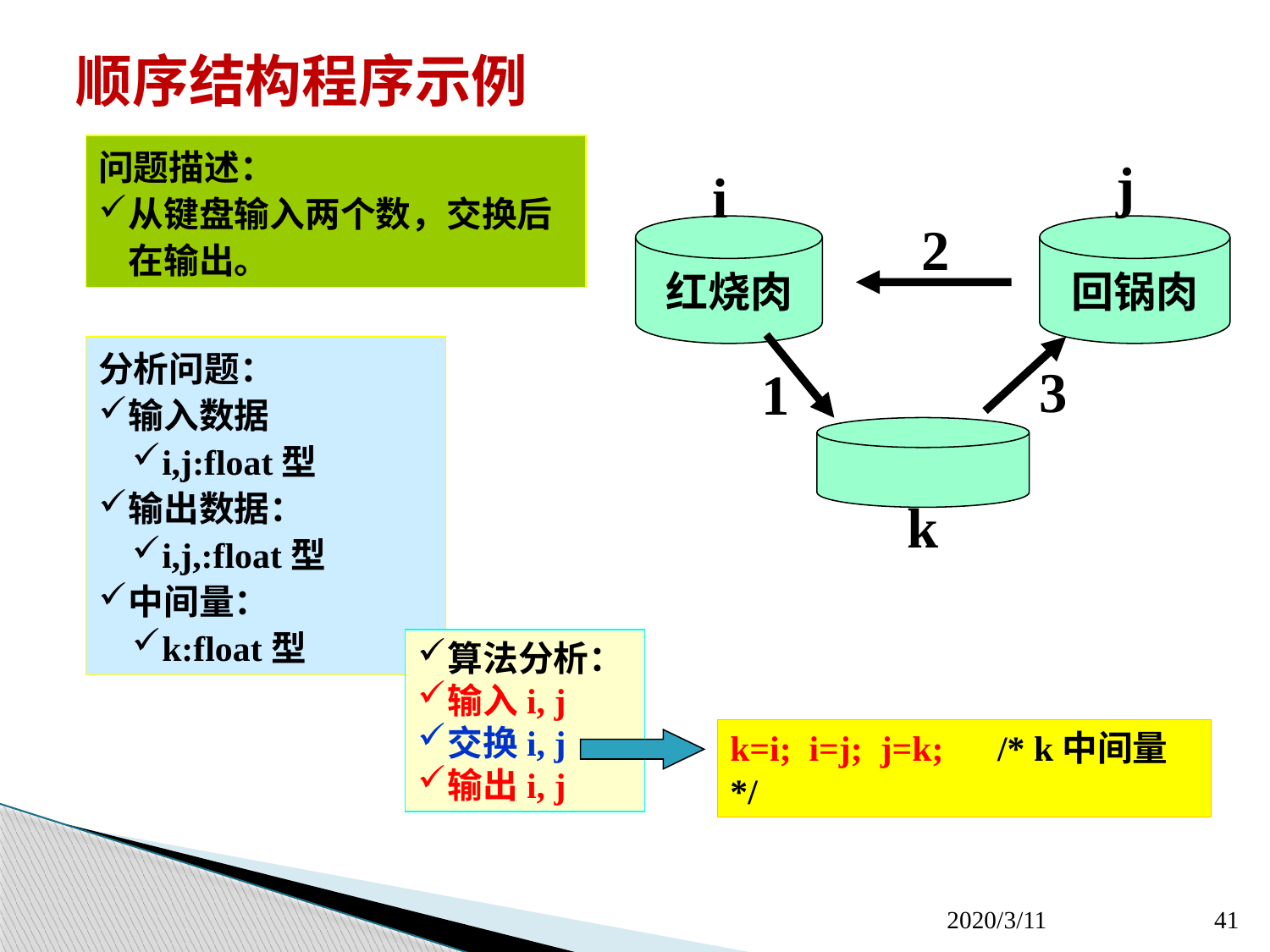

# 顺序结构程序示例
问题描述：
从键盘输入两个数，交换后在输出。
j
回锅肉
i
红烧肉
2

1
分析问题：
输入数据
i,j:float型
输出数据：
i,j,:float型
中间量：
k:float型

3

k
算法分析：
输入i, j
交换i, j
输出i, j
k=i;  i=j;  j=k;      /* k中间量*/

2020/3/11
41